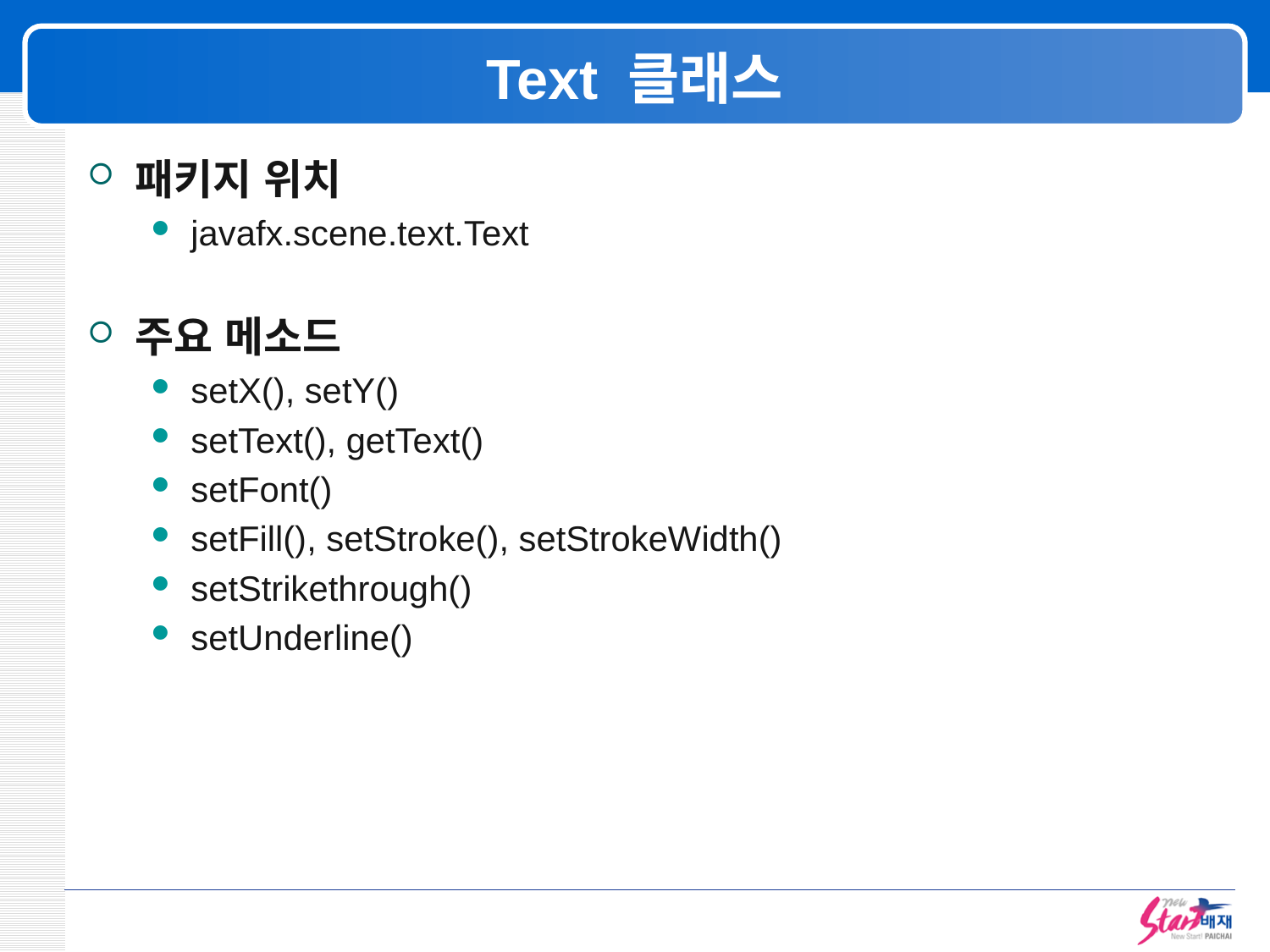

# Text 클래스
패키지 위치
javafx.scene.text.Text

주요 메소드
setX(), setY()
setText(), getText()
setFont()
setFill(), setStroke(), setStrokeWidth()
setStrikethrough()
setUnderline()